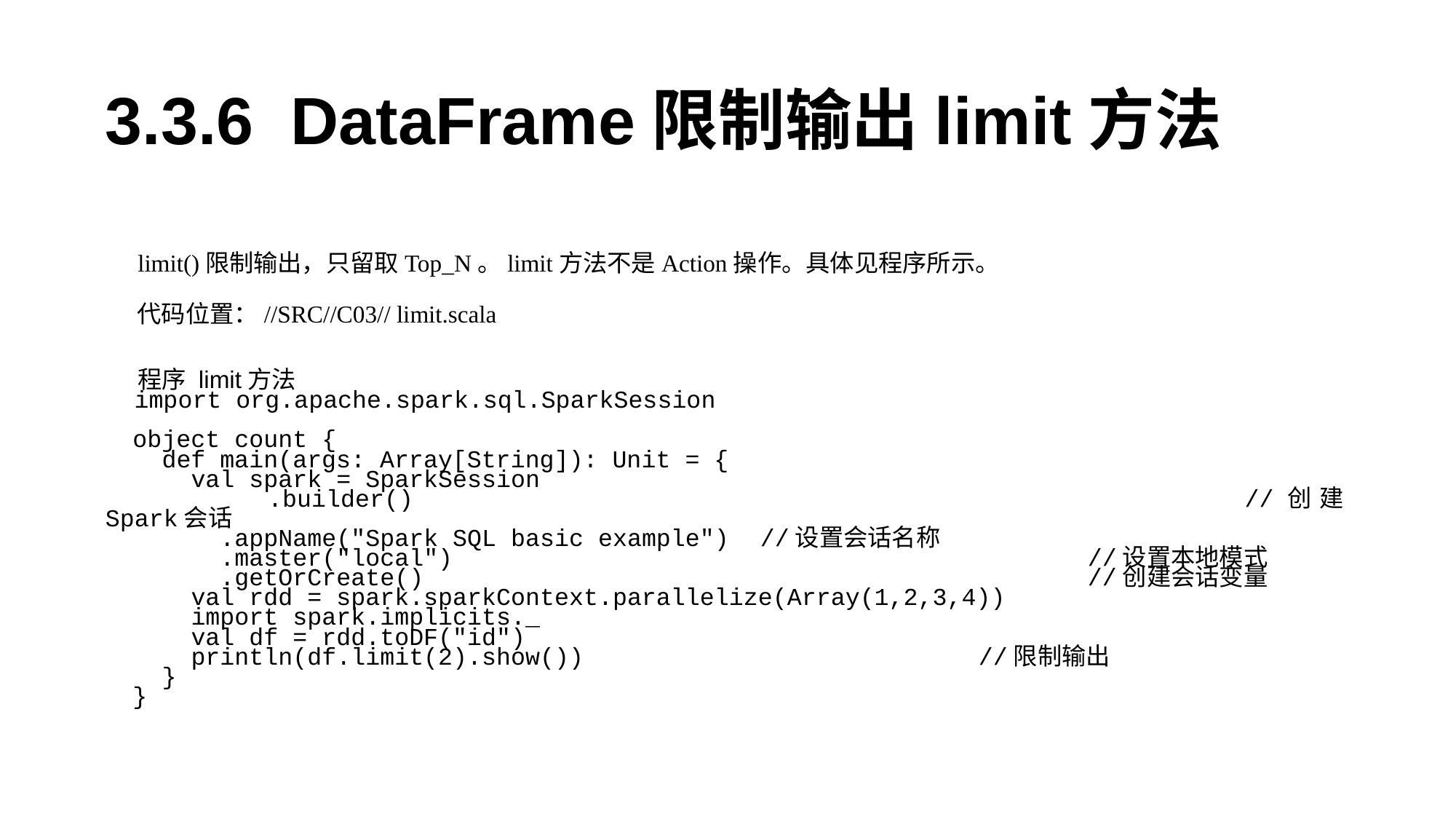

# 3.3.6  DataFrame限制输出limit方法
limit()限制输出，只留取Top_N。limit方法不是Action操作。具体见程序所示。
代码位置：//SRC//C03// limit.scala
程序 limit方法
import org.apache.spark.sql.SparkSession

object count {
  def main(args: Array[String]): Unit = {
    val spark = SparkSession
      .builder()								//创建Spark会话
      .appName("Spark SQL basic example")	//设置会话名称
      .master("local") 						//设置本地模式
      .getOrCreate()							//创建会话变量
    val rdd = spark.sparkContext.parallelize(Array(1,2,3,4))
    import spark.implicits._
    val df = rdd.toDF("id")
    println(df.limit(2).show())				//限制输出
  }
}